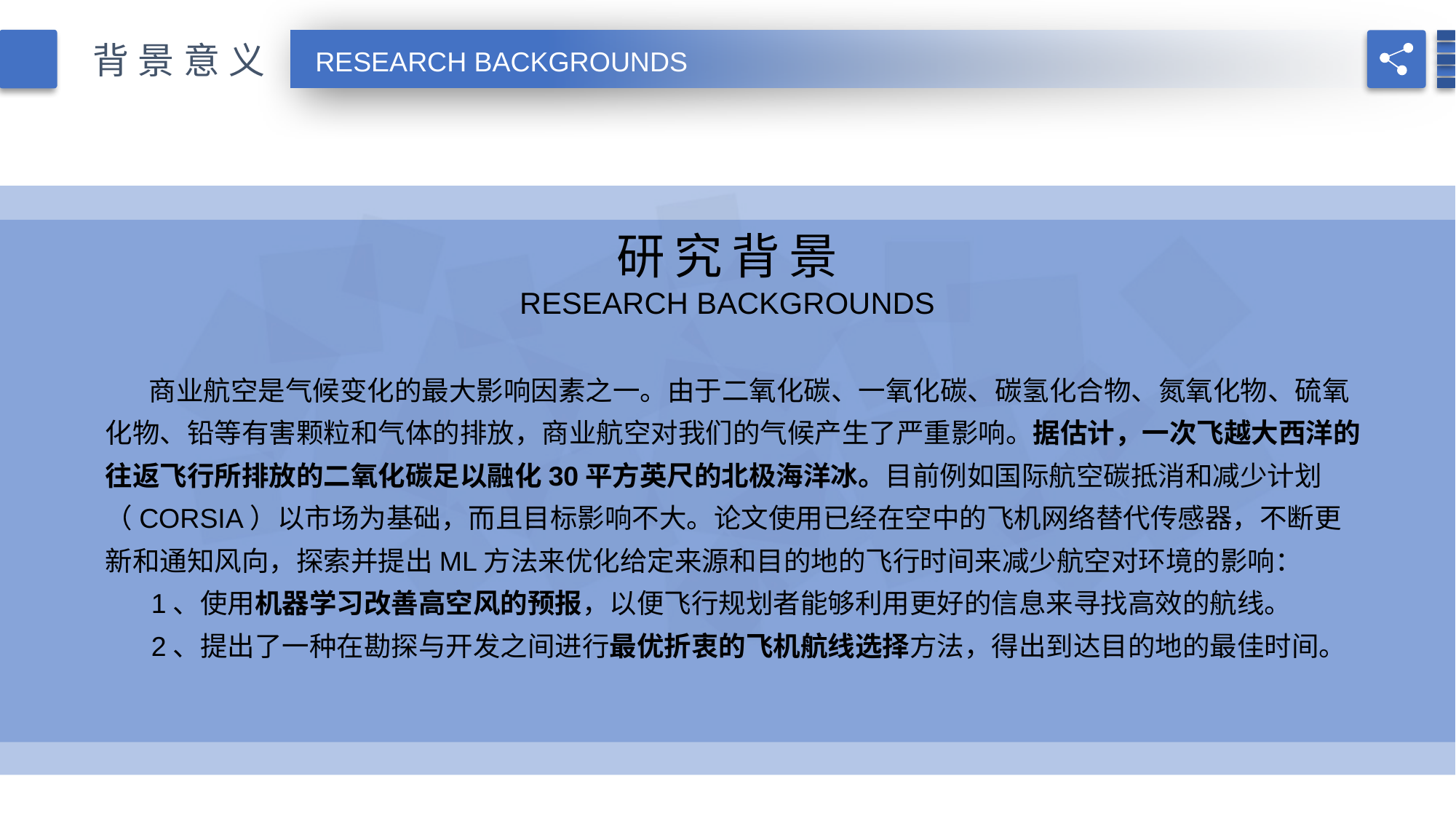

背景意义
RESEARCH BACKGROUNDS

研究背景
RESEARCH BACKGROUNDS

      商业航空是气候变化的最大影响因素之一。由于二氧化碳、一氧化碳、碳氢化合物、氮氧化物、硫氧化物、铅等有害颗粒和气体的排放，商业航空对我们的气候产生了严重影响。据估计，一次飞越大西洋的往返飞行所排放的二氧化碳足以融化30平方英尺的北极海洋冰。目前例如国际航空碳抵消和减少计划（CORSIA）以市场为基础，而且目标影响不大。论文使用已经在空中的飞机网络替代传感器，不断更新和通知风向，探索并提出ML方法来优化给定来源和目的地的飞行时间来减少航空对环境的影响：
      1、使用机器学习改善高空风的预报，以便飞行规划者能够利用更好的信息来寻找高效的航线。
      2、提出了一种在勘探与开发之间进行最优折衷的飞机航线选择方法，得出到达目的地的最佳时间。